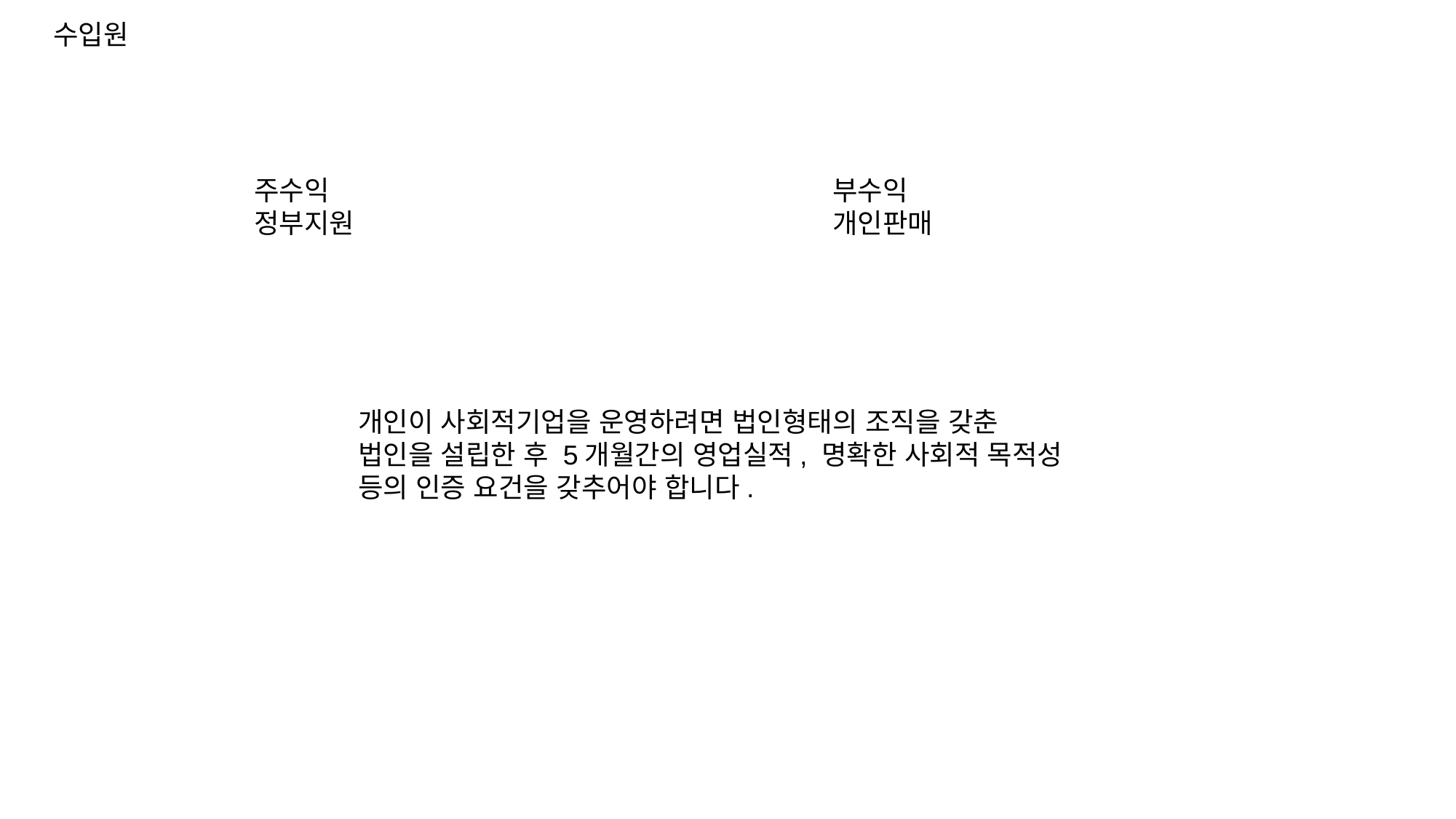

수입원
주수익
정부지원

부수익
개인판매
개인이 사회적기업을 운영하려면 법인형태의 조직을 갖춘 법인을 설립한 후 5개월간의 영업실적, 명확한 사회적 목적성 등의 인증 요건을 갖추어야 합니다.